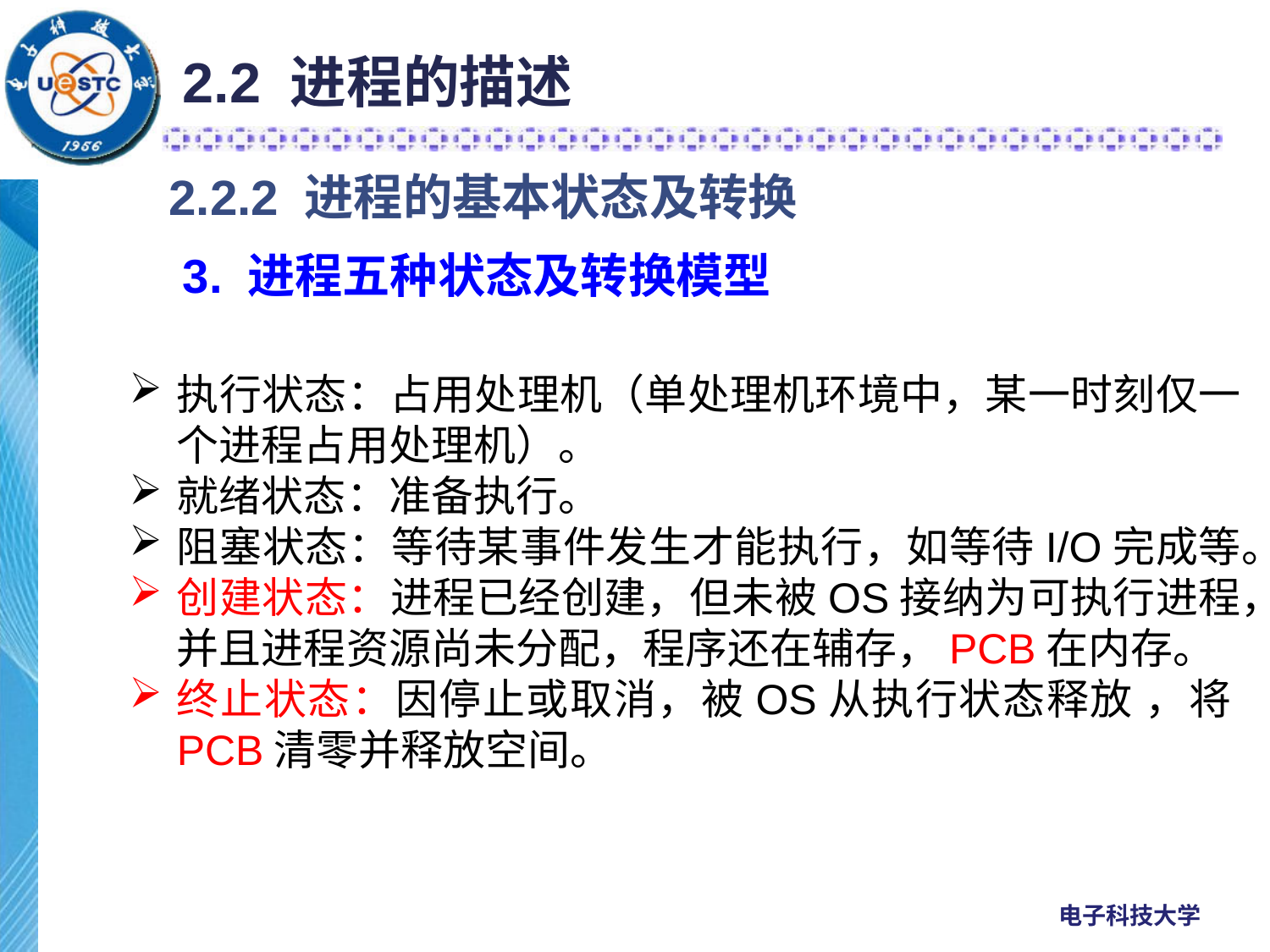

2.2 进程的描述
2.2.2 进程的基本状态及转换
# 3. 进程五种状态及转换模型
执行状态：占用处理机（单处理机环境中，某一时刻仅一个进程占用处理机）。
就绪状态：准备执行。
阻塞状态：等待某事件发生才能执行，如等待I/O完成等。
创建状态：进程已经创建，但未被OS接纳为可执行进程，并且进程资源尚未分配，程序还在辅存，PCB在内存。
终止状态：因停止或取消，被OS从执行状态释放 ，将PCB清零并释放空间。